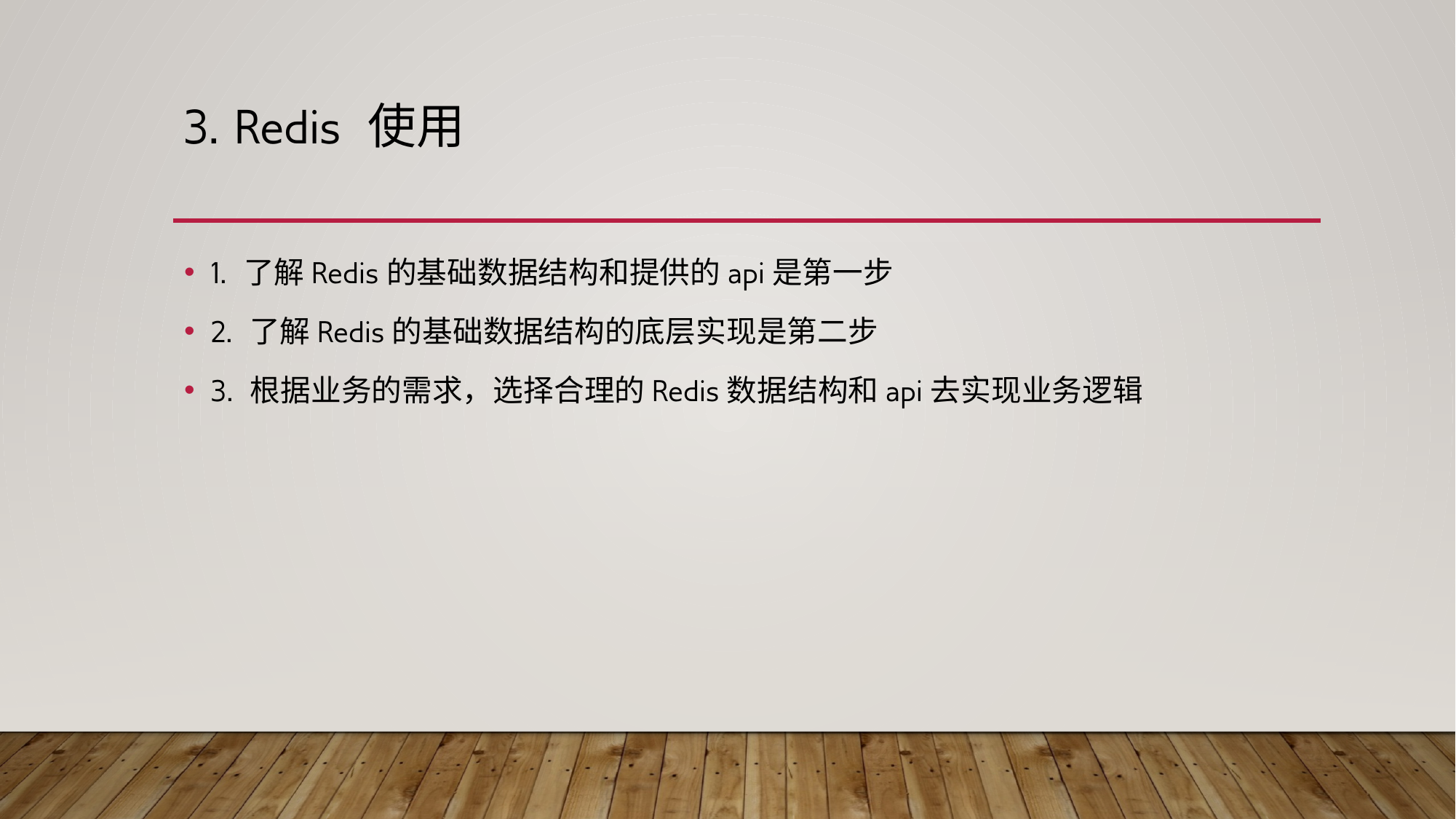

# 3. Redis 使用
1. 了解Redis的基础数据结构和提供的api是第一步
2. 了解Redis的基础数据结构的底层实现是第二步
3. 根据业务的需求，选择合理的Redis数据结构和api去实现业务逻辑